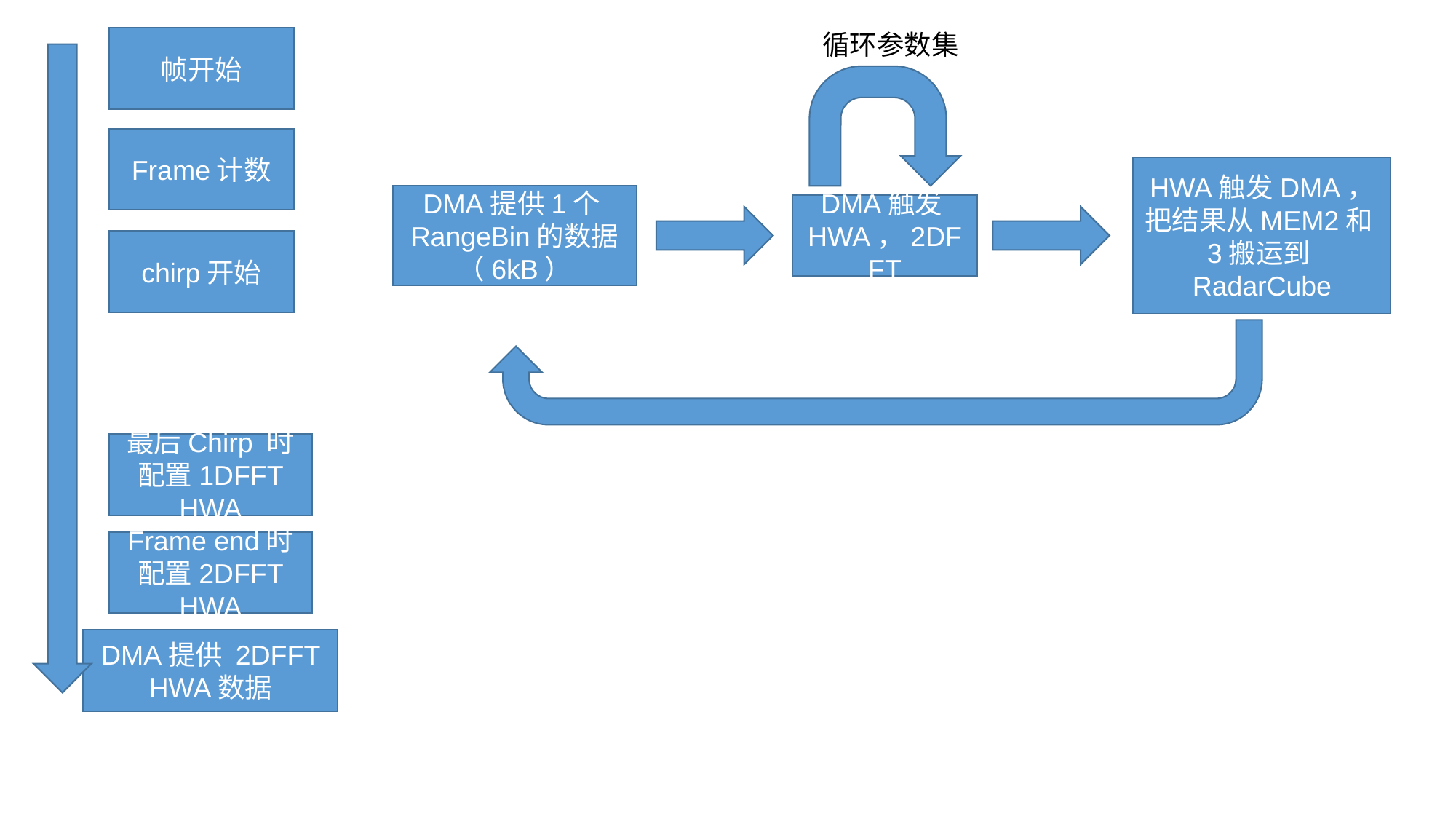

循环参数集
帧开始

Frame计数
HWA触发DMA，把结果从MEM2和3搬运到RadarCube
DMA提供1个RangeBin的数据（6kB）
DMA触发HWA，2DFFT

chirp开始

最后Chirp 时配置1DFFT HWA
Frame end时配置2DFFT HWA
DMA提供 2DFFT HWA数据